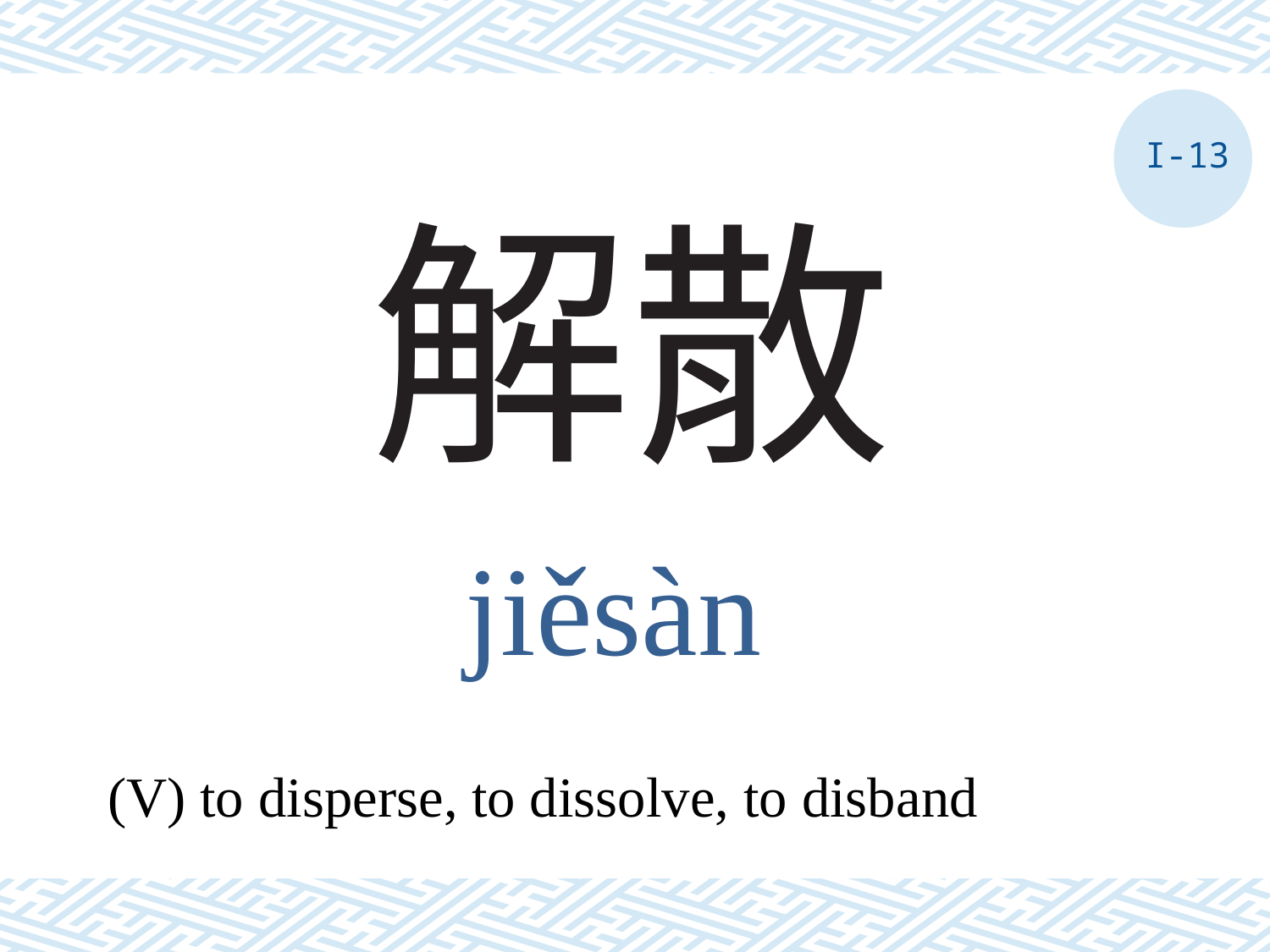

I-13

# 解散
jiěsàn
(V) to disperse, to dissolve, to disband